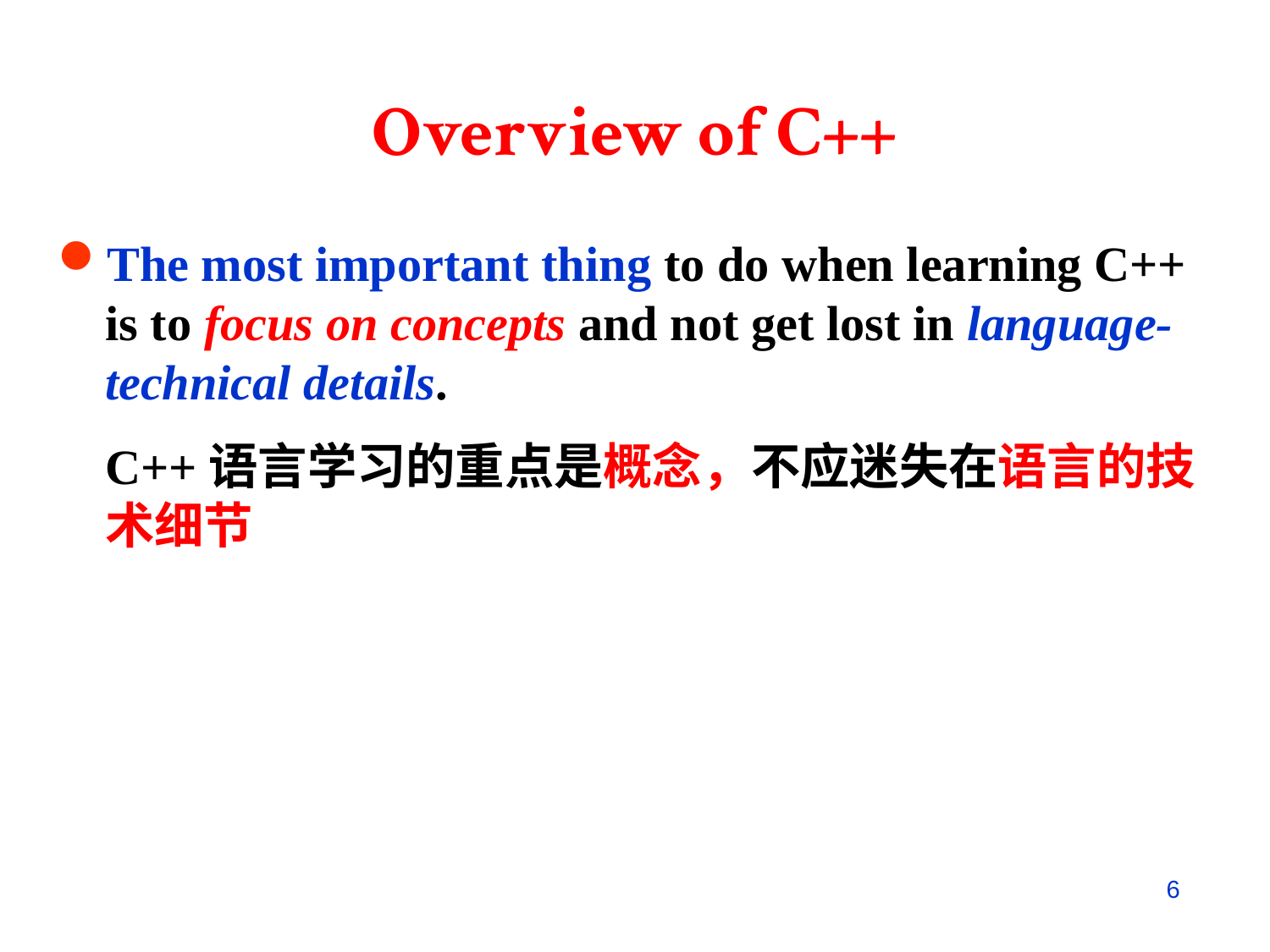

Overview of C++
The most important thing to do when learning C++ is to focus on concepts and not get lost in language-technical details.
C++语言学习的重点是概念，不应迷失在语言的技术细节
6